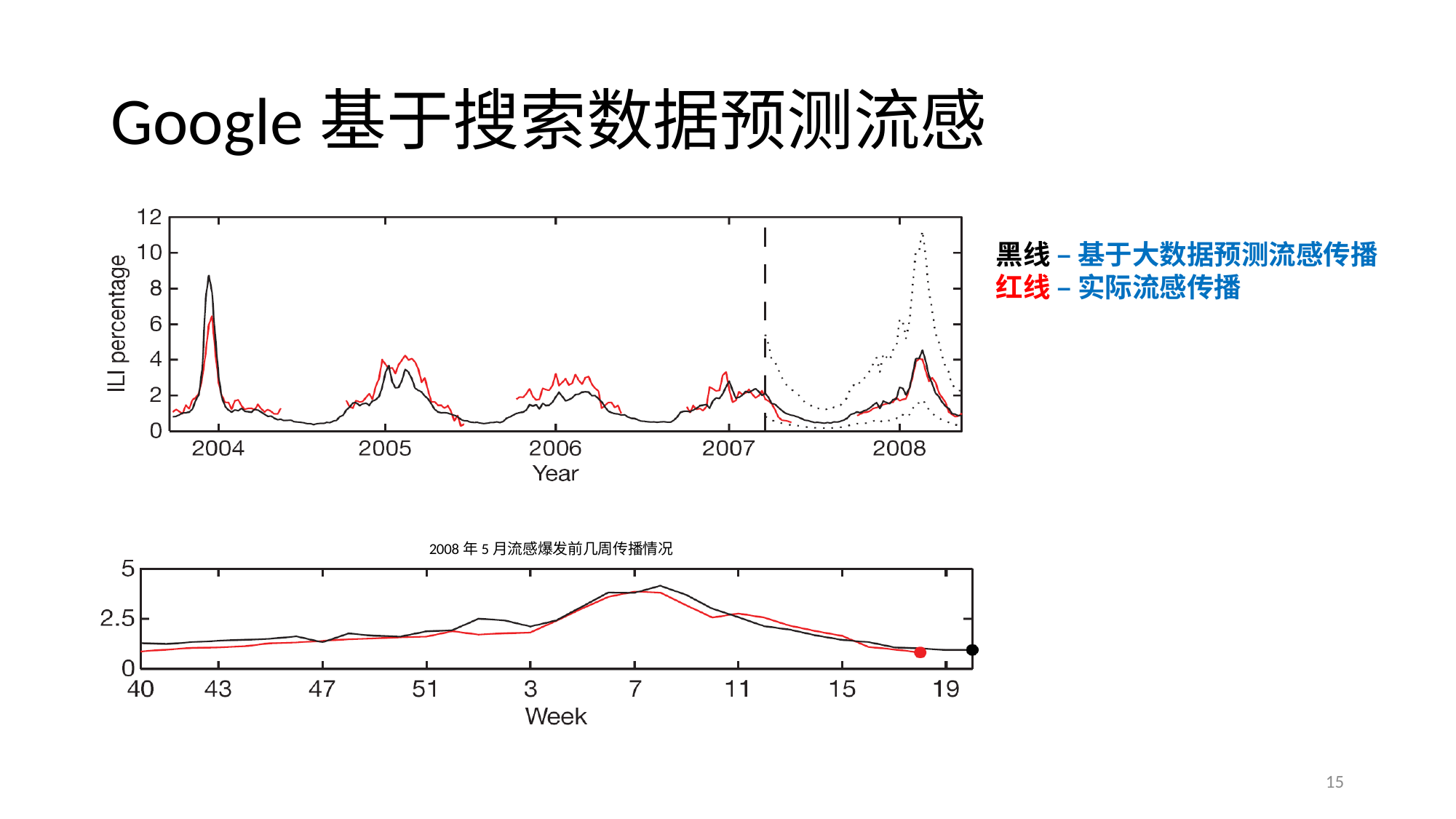

# Google基于搜索数据预测流感

黑线 – 基于大数据预测流感传播
红线 – 实际流感传播
2008年5月流感爆发前几周传播情况

15